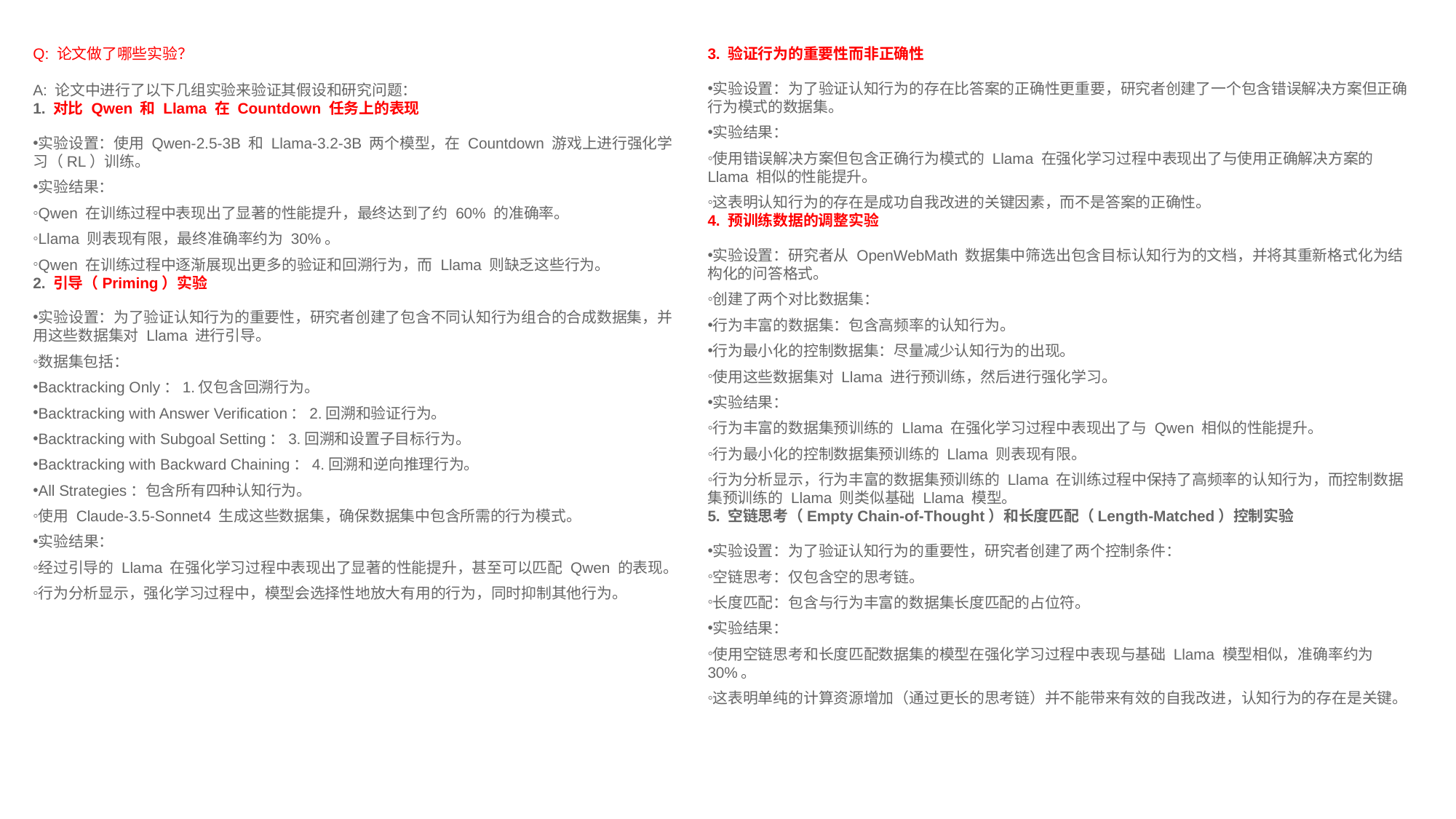

Q: 论文做了哪些实验？
A: 论文中进行了以下几组实验来验证其假设和研究问题：
1. 对比 Qwen 和 Llama 在 Countdown 任务上的表现
实验设置：使用 Qwen-2.5-3B 和 Llama-3.2-3B 两个模型，在 Countdown 游戏上进行强化学习（RL）训练。
实验结果：
Qwen 在训练过程中表现出了显著的性能提升，最终达到了约 60% 的准确率。
Llama 则表现有限，最终准确率约为 30%。
Qwen 在训练过程中逐渐展现出更多的验证和回溯行为，而 Llama 则缺乏这些行为。
2. 引导（Priming）实验
实验设置：为了验证认知行为的重要性，研究者创建了包含不同认知行为组合的合成数据集，并用这些数据集对 Llama 进行引导。
数据集包括：
Backtracking Only：1.仅包含回溯行为。
Backtracking with Answer Verification：2.回溯和验证行为。
Backtracking with Subgoal Setting：3.回溯和设置子目标行为。
Backtracking with Backward Chaining：4.回溯和逆向推理行为。
All Strategies：包含所有四种认知行为。
使用 Claude-3.5-Sonnet4 生成这些数据集，确保数据集中包含所需的行为模式。
实验结果：
经过引导的 Llama 在强化学习过程中表现出了显著的性能提升，甚至可以匹配 Qwen 的表现。
行为分析显示，强化学习过程中，模型会选择性地放大有用的行为，同时抑制其他行为。

3. 验证行为的重要性而非正确性
实验设置：为了验证认知行为的存在比答案的正确性更重要，研究者创建了一个包含错误解决方案但正确行为模式的数据集。
实验结果：
使用错误解决方案但包含正确行为模式的 Llama 在强化学习过程中表现出了与使用正确解决方案的 Llama 相似的性能提升。
这表明认知行为的存在是成功自我改进的关键因素，而不是答案的正确性。
4. 预训练数据的调整实验
实验设置：研究者从 OpenWebMath 数据集中筛选出包含目标认知行为的文档，并将其重新格式化为结构化的问答格式。
创建了两个对比数据集：
行为丰富的数据集：包含高频率的认知行为。
行为最小化的控制数据集：尽量减少认知行为的出现。
使用这些数据集对 Llama 进行预训练，然后进行强化学习。
实验结果：
行为丰富的数据集预训练的 Llama 在强化学习过程中表现出了与 Qwen 相似的性能提升。
行为最小化的控制数据集预训练的 Llama 则表现有限。
行为分析显示，行为丰富的数据集预训练的 Llama 在训练过程中保持了高频率的认知行为，而控制数据集预训练的 Llama 则类似基础 Llama 模型。
5. 空链思考（Empty Chain-of-Thought）和长度匹配（Length-Matched）控制实验
实验设置：为了验证认知行为的重要性，研究者创建了两个控制条件：
空链思考：仅包含空的思考链。
长度匹配：包含与行为丰富的数据集长度匹配的占位符。
实验结果：
使用空链思考和长度匹配数据集的模型在强化学习过程中表现与基础 Llama 模型相似，准确率约为 30%。
这表明单纯的计算资源增加（通过更长的思考链）并不能带来有效的自我改进，认知行为的存在是关键。